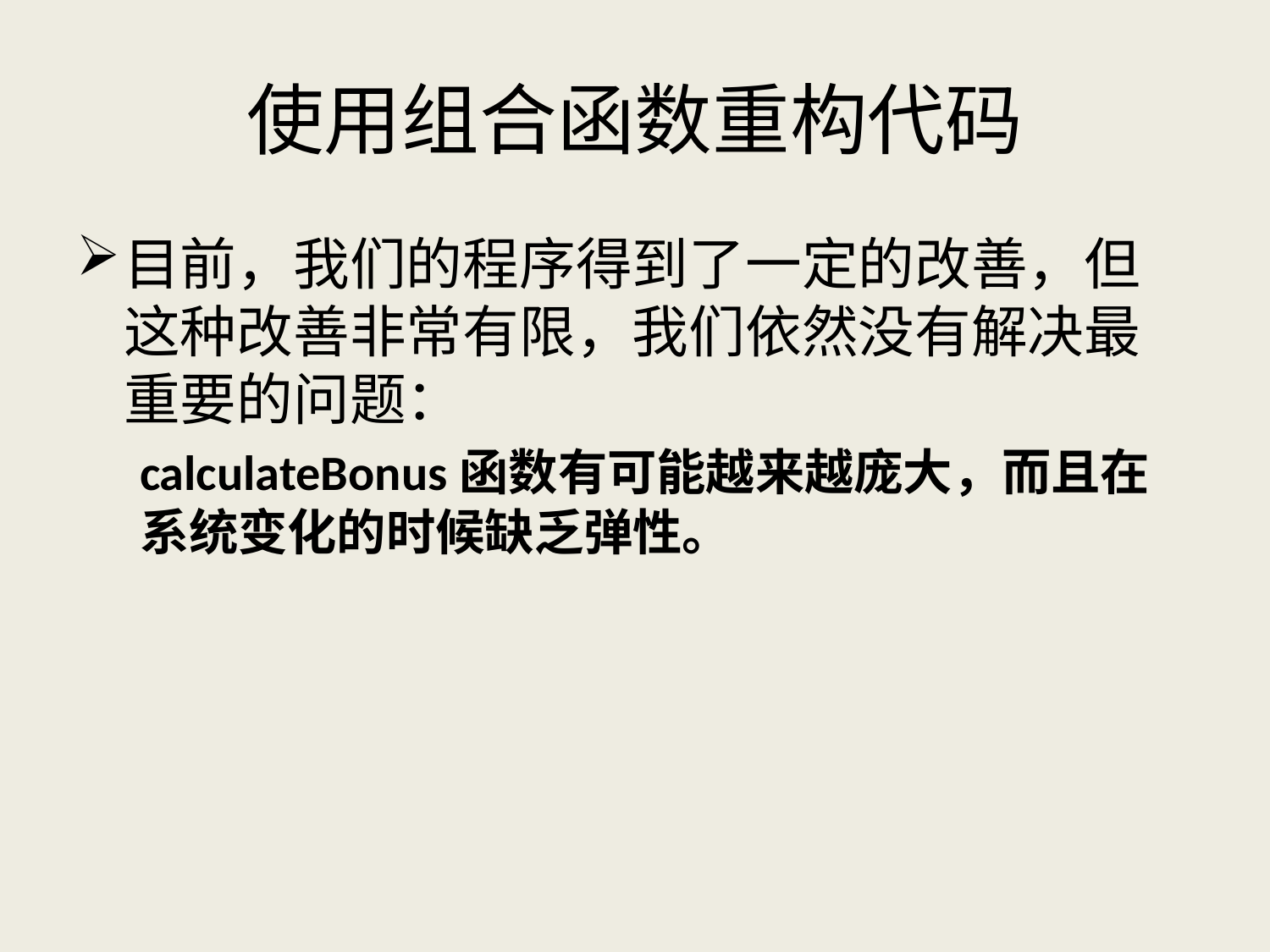

# 使用组合函数重构代码
目前，我们的程序得到了一定的改善，但这种改善非常有限，我们依然没有解决最重要的问题：
calculateBonus函数有可能越来越庞大，而且在系统变化的时候缺乏弹性。